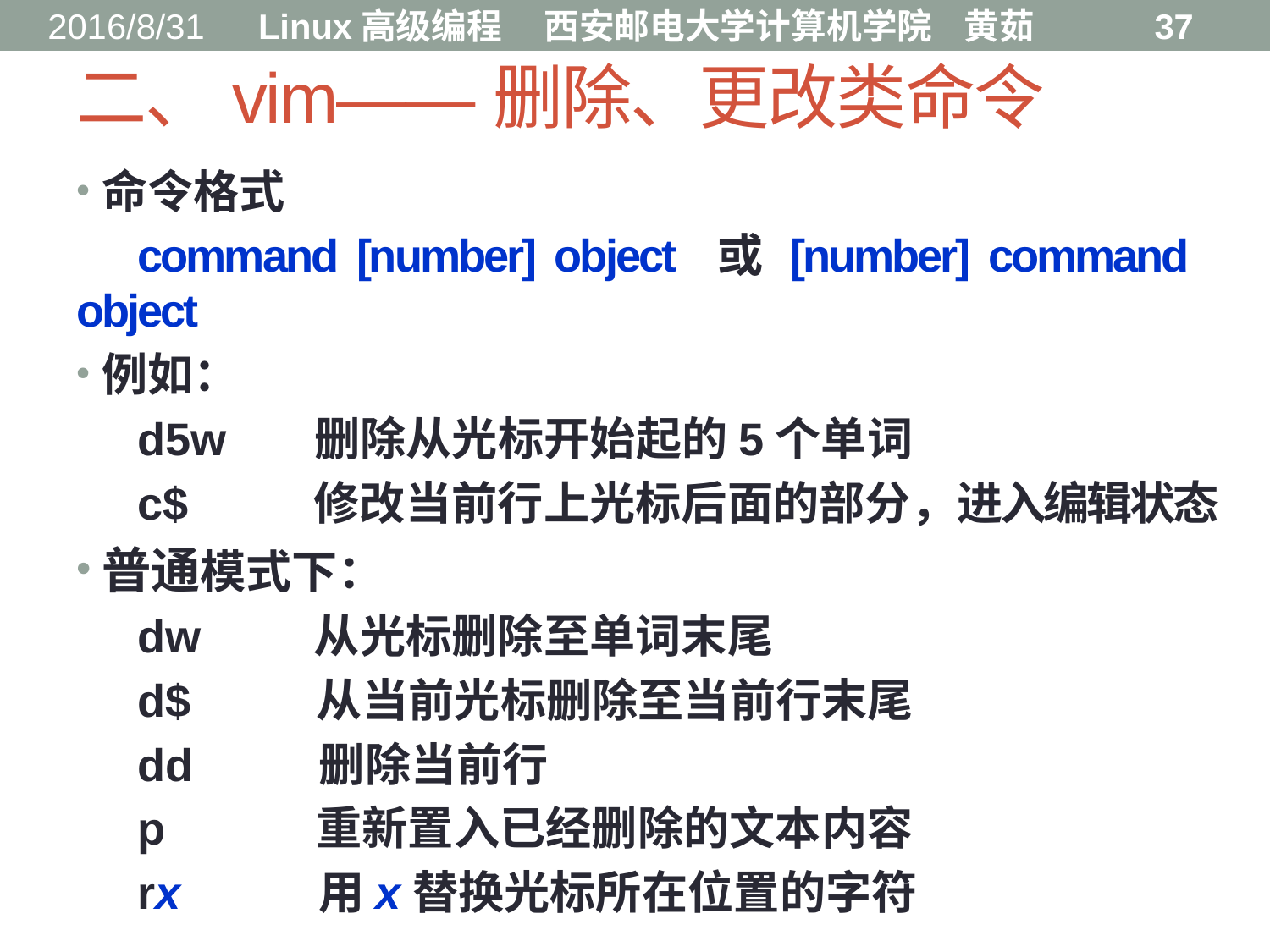

2016/8/31
Linux高级编程    西安邮电大学计算机学院   黄茹
37
# 二、vim——删除、更改类命令
命令格式
command  [number]  object   或  [number]  command  object
例如：
d5w      删除从光标开始起的5个单词
c$         修改当前行上光标后面的部分，进入编辑状态
普通模式下：
dw        从光标删除至单词末尾
d$         从当前光标删除至当前行末尾
dd         删除当前行
p           重新置入已经删除的文本内容
rx          用x替换光标所在位置的字符